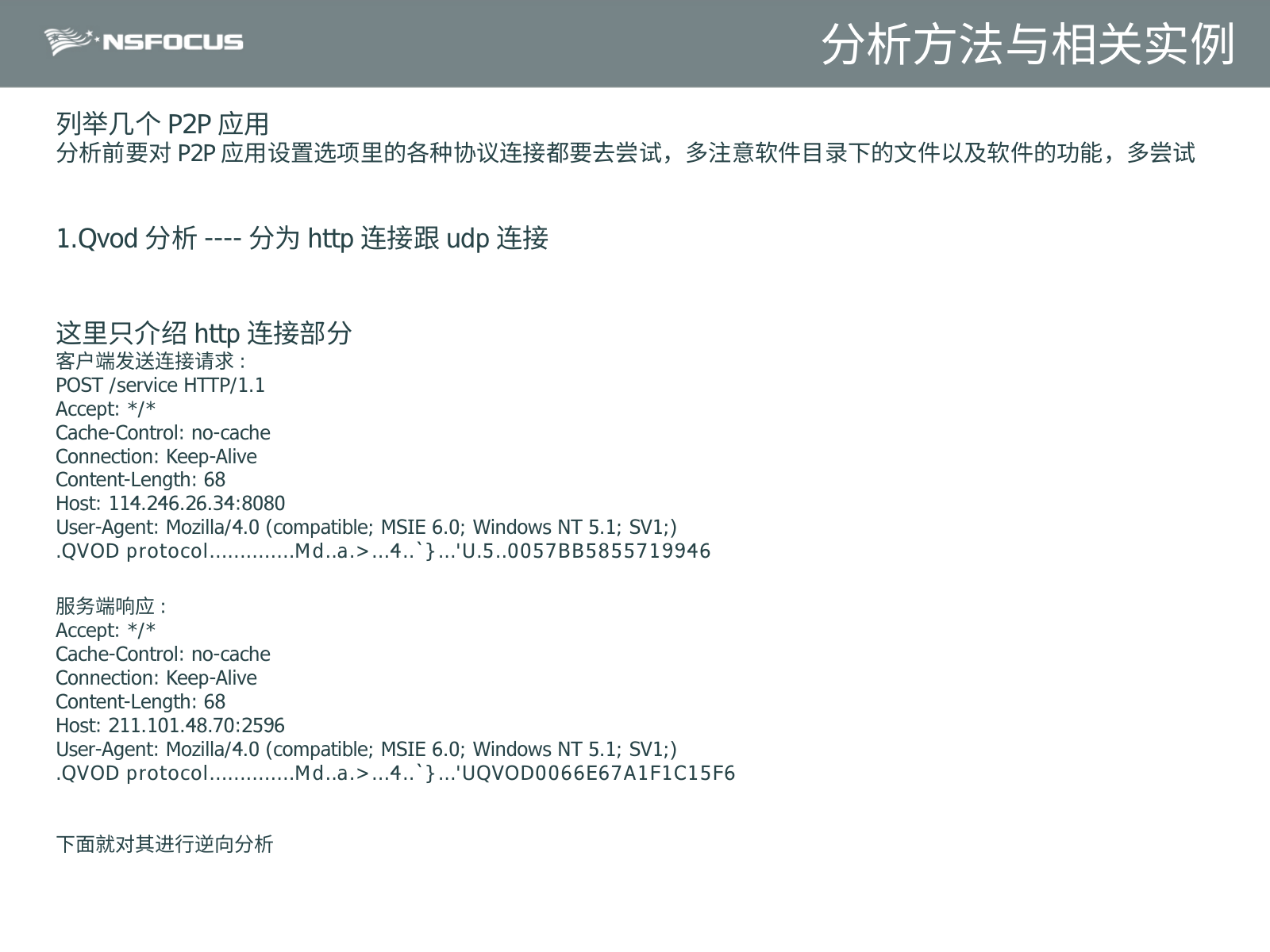

# 分析方法与相关实例
列举几个P2P应用
分析前要对P2P应用设置选项里的各种协议连接都要去尝试，多注意软件目录下的文件以及软件的功能，多尝试

1.Qvod分析----分为http连接跟udp连接

这里只介绍http连接部分
客户端发送连接请求:
POST /service HTTP/1.1
Accept: */*
Cache-Control: no-cache
Connection: Keep-Alive
Content-Length: 68
Host: 114.246.26.34:8080
User-Agent: Mozilla/4.0 (compatible; MSIE 6.0; Windows NT 5.1; SV1;)
.QVOD protocol..............Md..a.>...4..`}...'U.5..0057BB5855719946

服务端响应:
Accept: */*
Cache-Control: no-cache
Connection: Keep-Alive
Content-Length: 68
Host: 211.101.48.70:2596
User-Agent: Mozilla/4.0 (compatible; MSIE 6.0; Windows NT 5.1; SV1;)
.QVOD protocol..............Md..a.>...4..`}...'UQVOD0066E67A1F1C15F6

下面就对其进行逆向分析